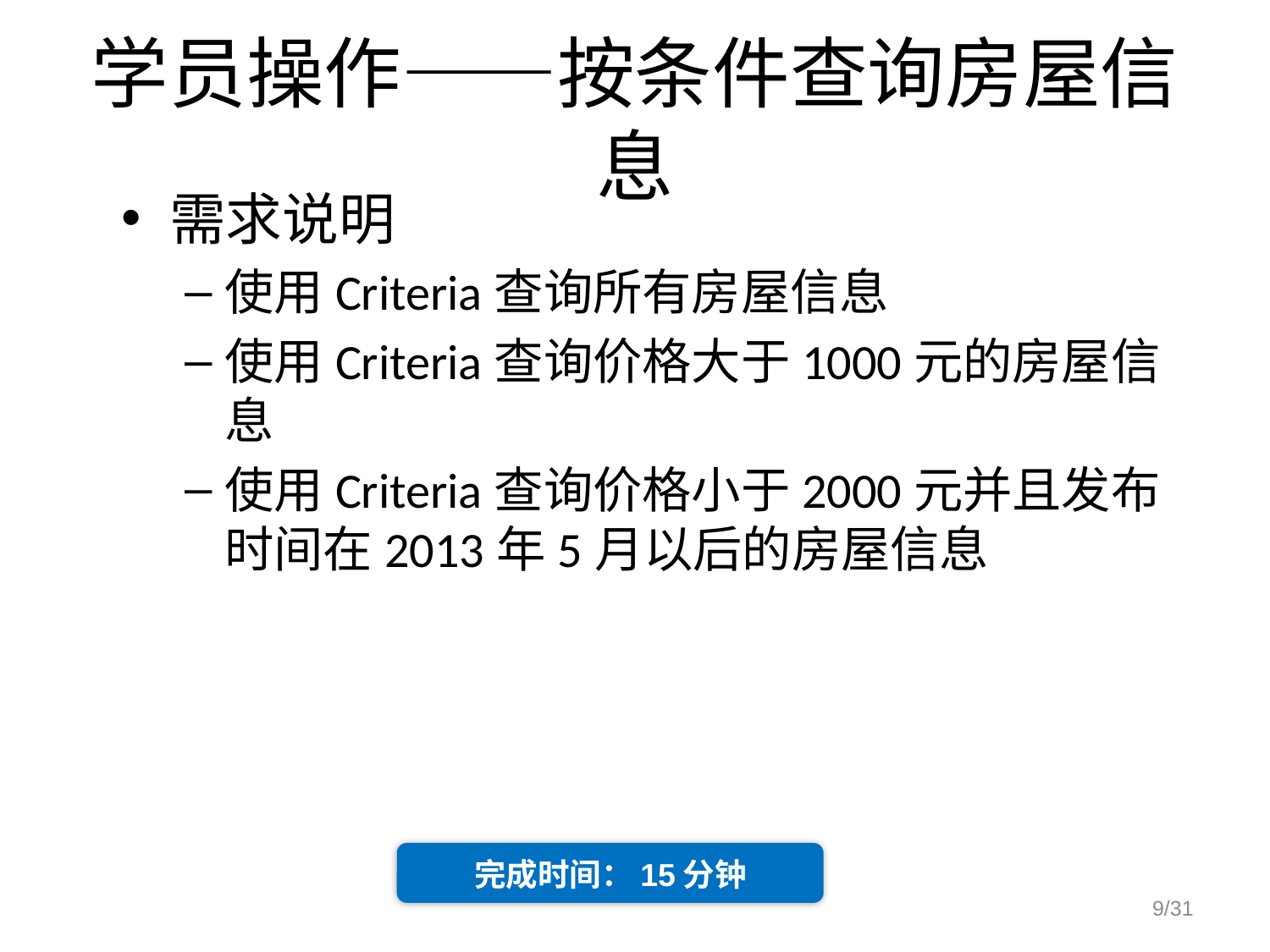

# 学员操作——按条件查询房屋信息
需求说明
使用Criteria查询所有房屋信息
使用Criteria查询价格大于1000元的房屋信息
使用Criteria查询价格小于2000元并且发布时间在2013年5月以后的房屋信息

完成时间：15分钟
9/31